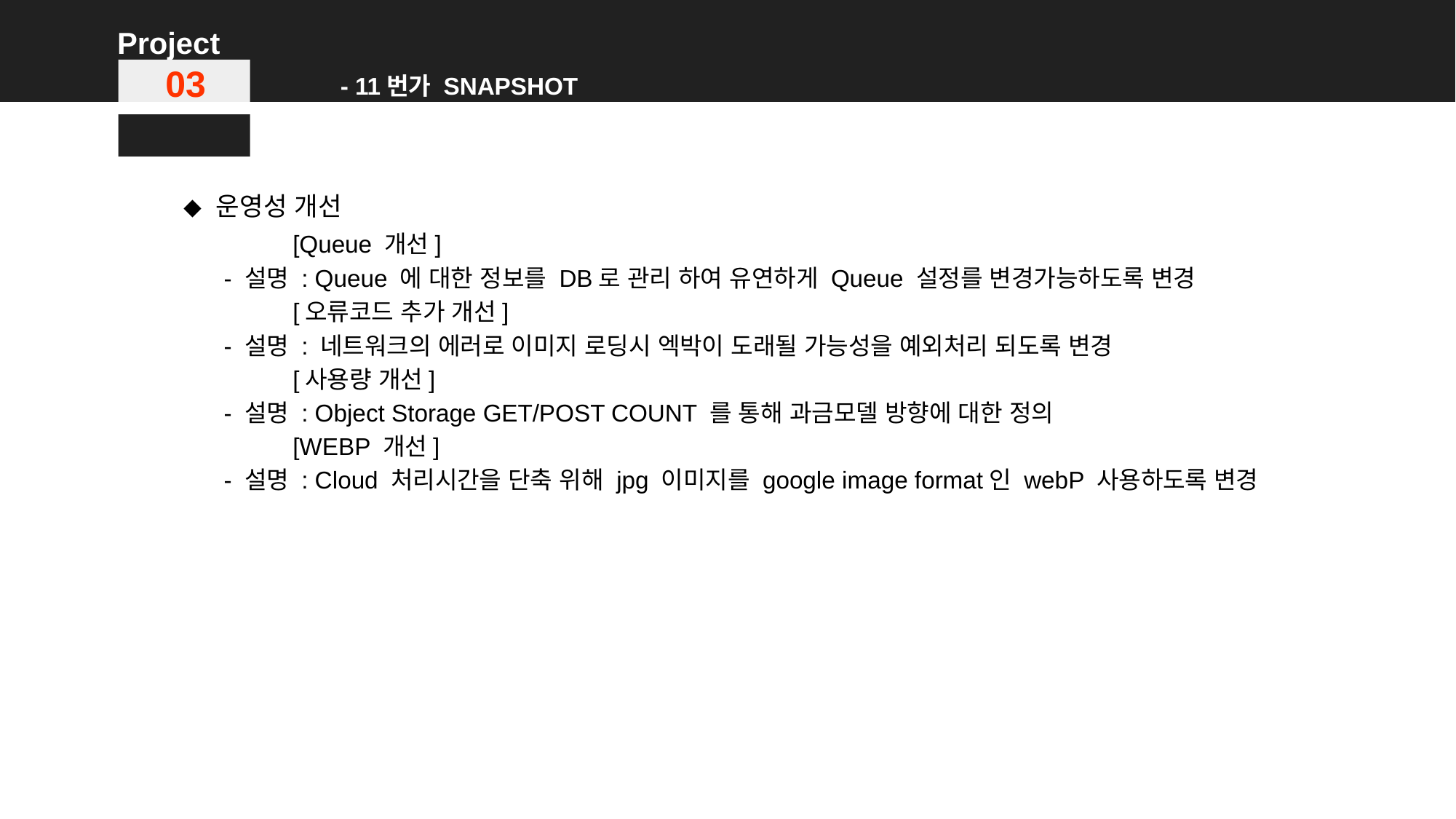

Project
- 11번가 SNAPSHOT
03

◆ 운영성 개선
	[Queue 개선]
      - 설명 : Queue 에 대한 정보를 DB로 관리 하여 유연하게 Queue 설정를 변경가능하도록 변경
 	[오류코드 추가 개선]
      - 설명 : 네트워크의 에러로 이미지 로딩시 엑박이 도래될 가능성을 예외처리 되도록 변경
	[사용량 개선]
      - 설명 : Object Storage GET/POST COUNT 를 통해 과금모델 방향에 대한 정의
	[WEBP 개선]
      - 설명 : Cloud 처리시간을 단축 위해 jpg 이미지를 google image format인 webP 사용하도록 변경